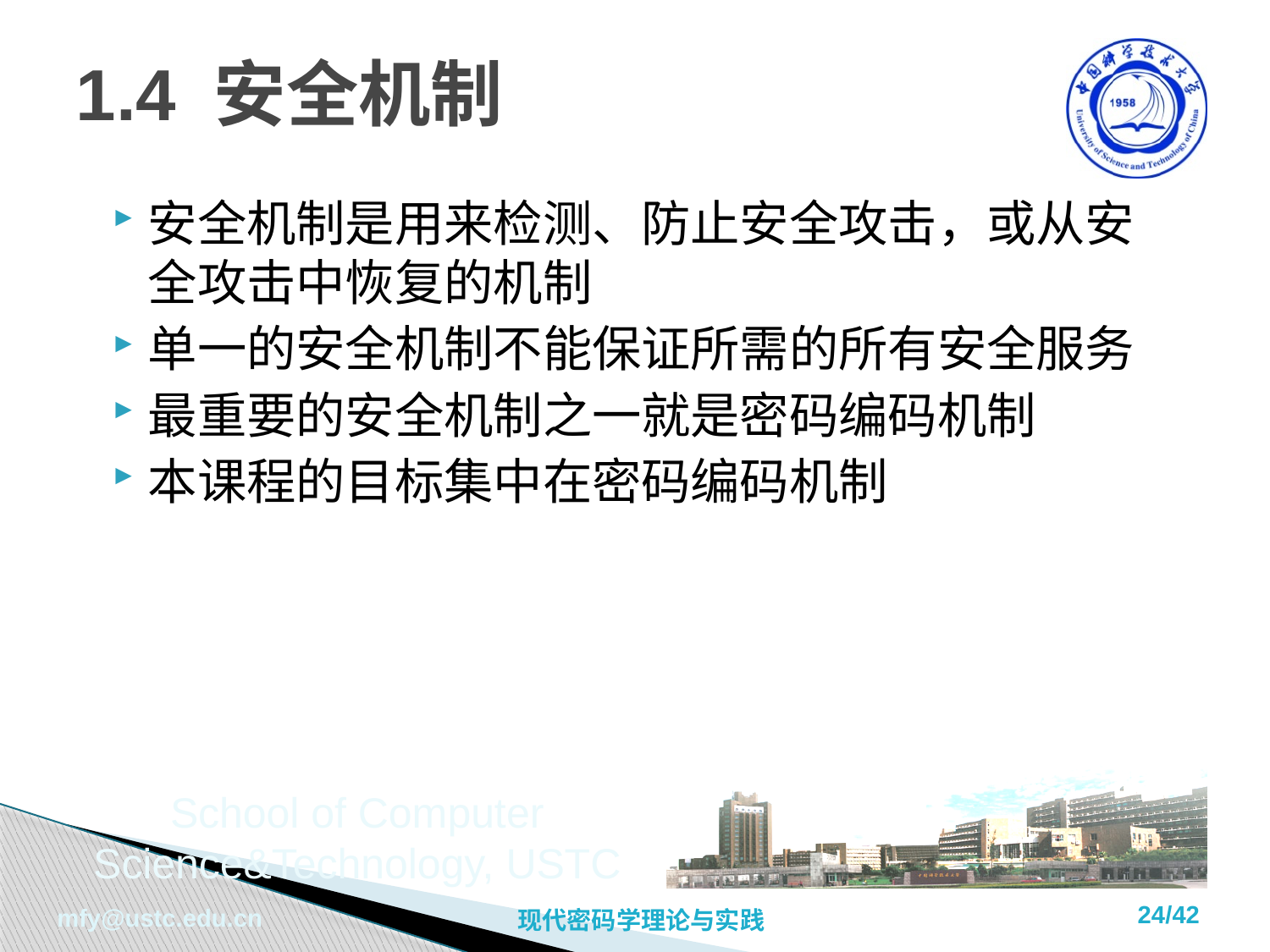

# 1.4 安全机制
安全机制是用来检测、防止安全攻击，或从安全攻击中恢复的机制
单一的安全机制不能保证所需的所有安全服务
最重要的安全机制之一就是密码编码机制
本课程的目标集中在密码编码机制